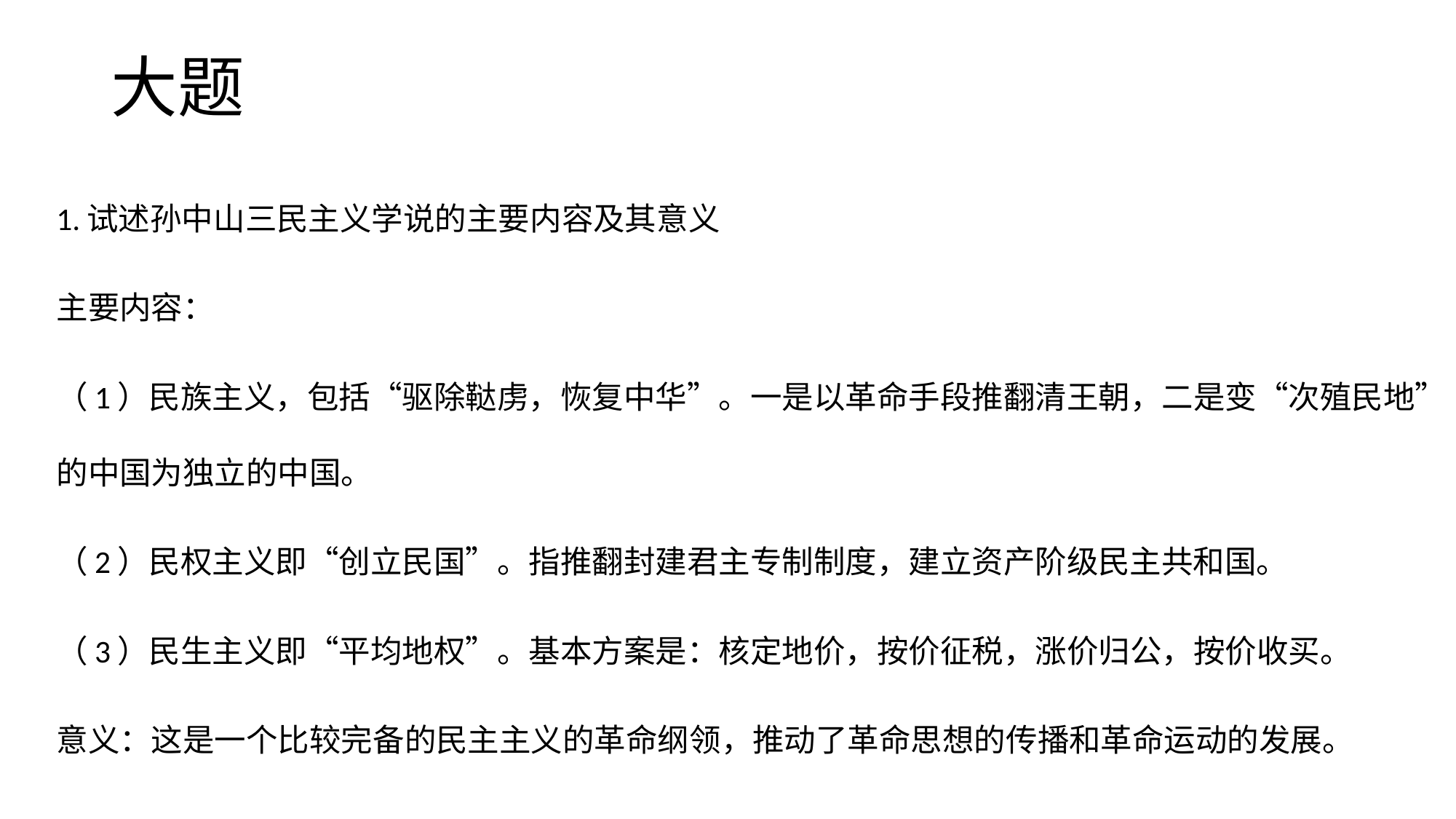

# 大题
1.试述孙中山三民主义学说的主要内容及其意义
主要内容：
（1）民族主义，包括“驱除鞑虏，恢复中华”。一是以革命手段推翻清王朝，二是变“次殖民地”的中国为独立的中国。
（2）民权主义即“创立民国”。指推翻封建君主专制制度，建立资产阶级民主共和国。
（3）民生主义即“平均地权”。基本方案是：核定地价，按价征税，涨价归公，按价收买。
意义：这是一个比较完备的民主主义的革命纲领，推动了革命思想的传播和革命运动的发展。